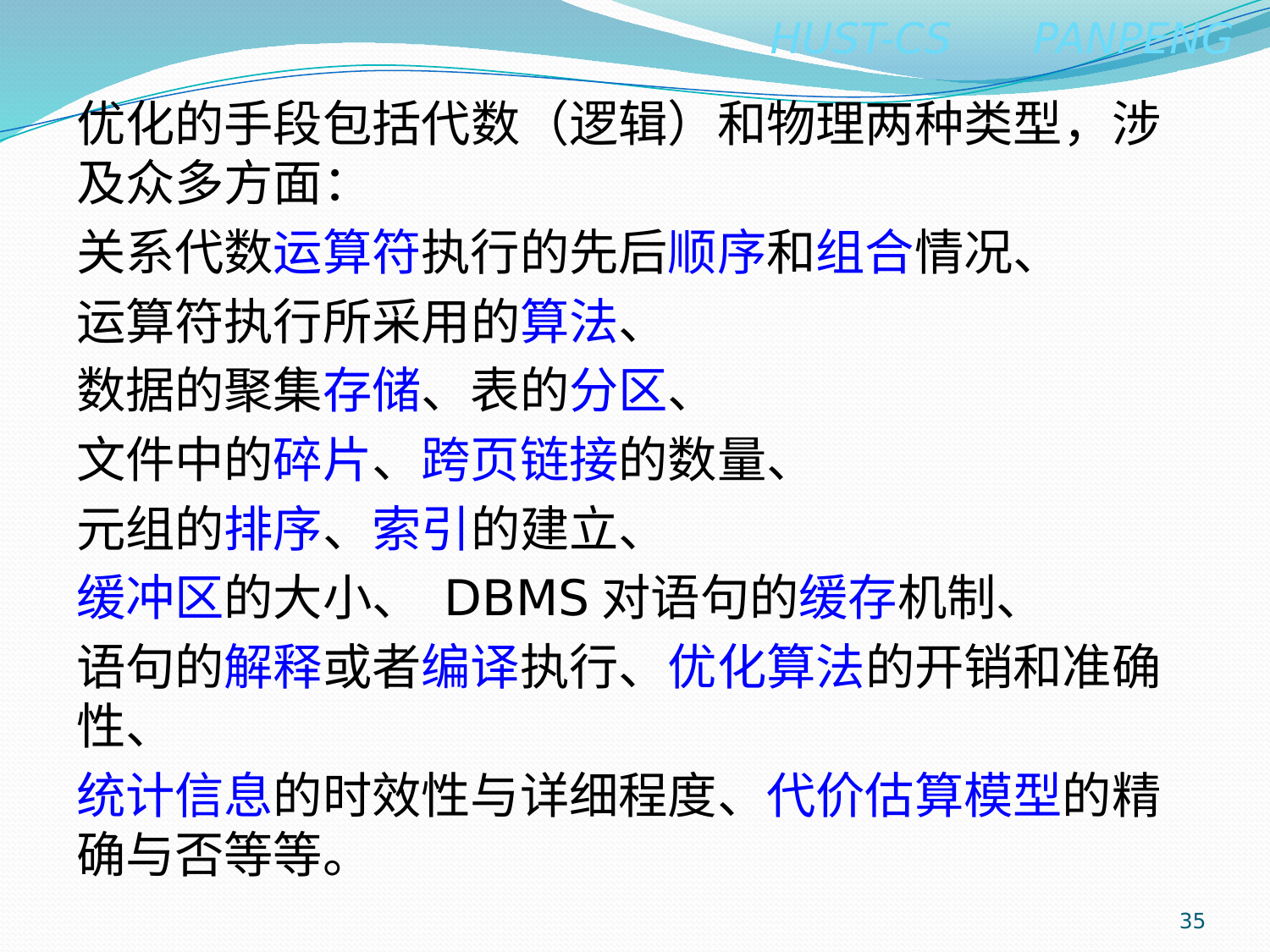

优化的手段包括代数（逻辑）和物理两种类型，涉及众多方面：
关系代数运算符执行的先后顺序和组合情况、
运算符执行所采用的算法、
数据的聚集存储、表的分区、
文件中的碎片、跨页链接的数量、
元组的排序、索引的建立、
缓冲区的大小、 DBMS对语句的缓存机制、
语句的解释或者编译执行、优化算法的开销和准确性、
统计信息的时效性与详细程度、代价估算模型的精确与否等等。
35